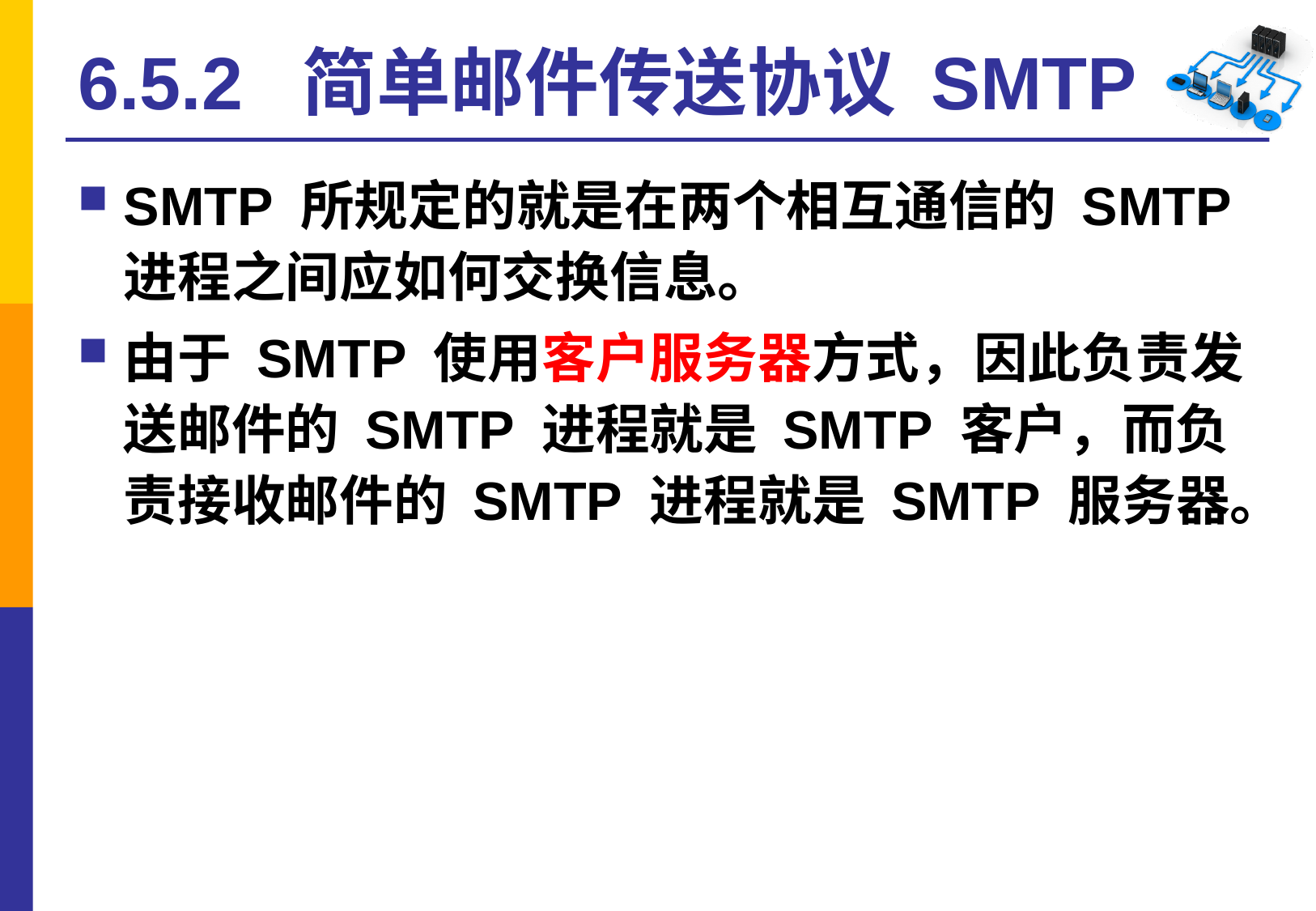

# 6.5.2  简单邮件传送协议 SMTP
SMTP 所规定的就是在两个相互通信的 SMTP 进程之间应如何交换信息。
由于 SMTP 使用客户服务器方式，因此负责发送邮件的 SMTP 进程就是 SMTP 客户，而负责接收邮件的 SMTP 进程就是 SMTP 服务器。